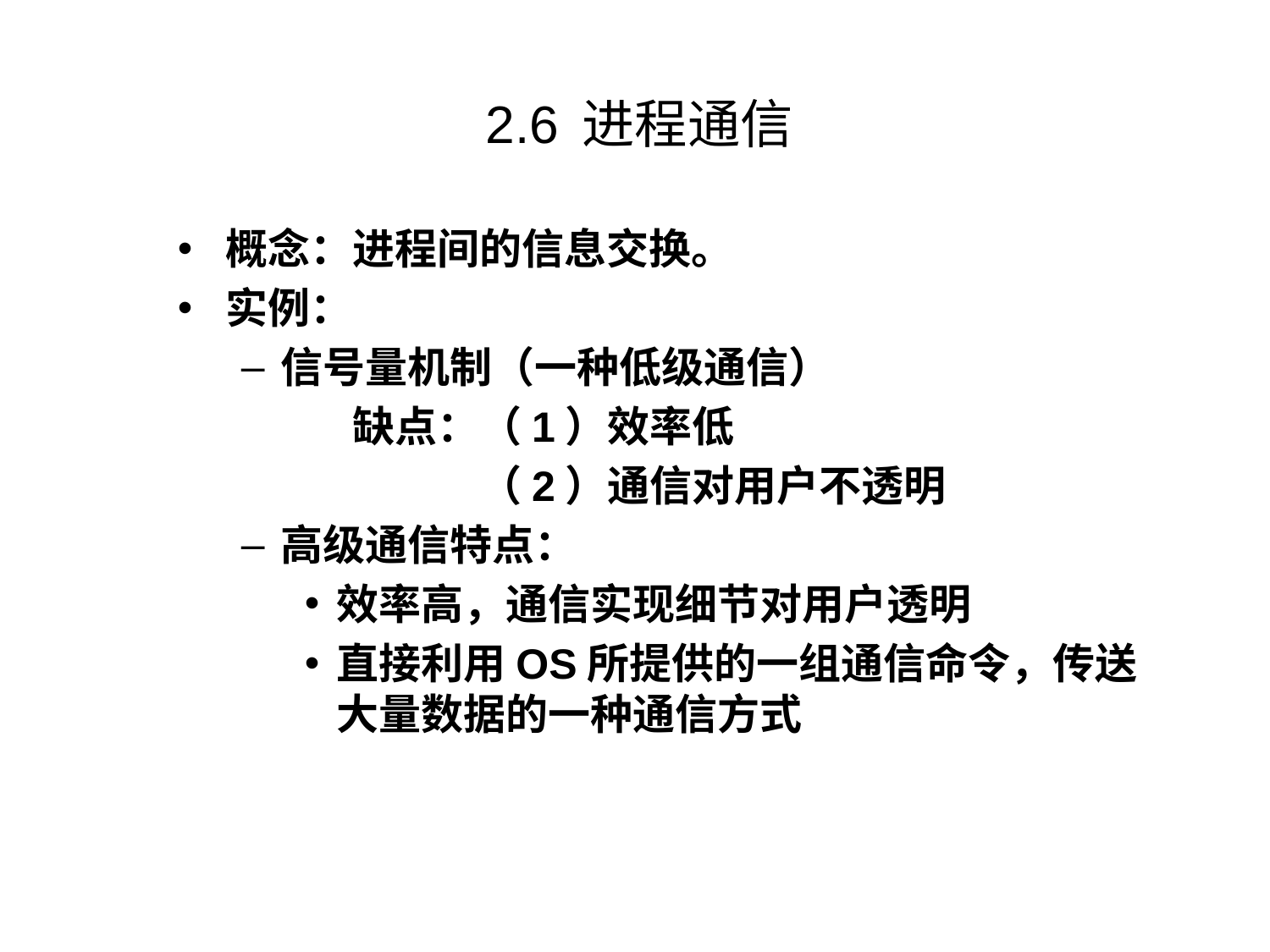

# 2.6 进程通信
概念：进程间的信息交换。
实例：
信号量机制（一种低级通信）
		缺点：（1）效率低
			（2）通信对用户不透明
高级通信特点：
效率高，通信实现细节对用户透明
直接利用OS所提供的一组通信命令，传送大量数据的一种通信方式